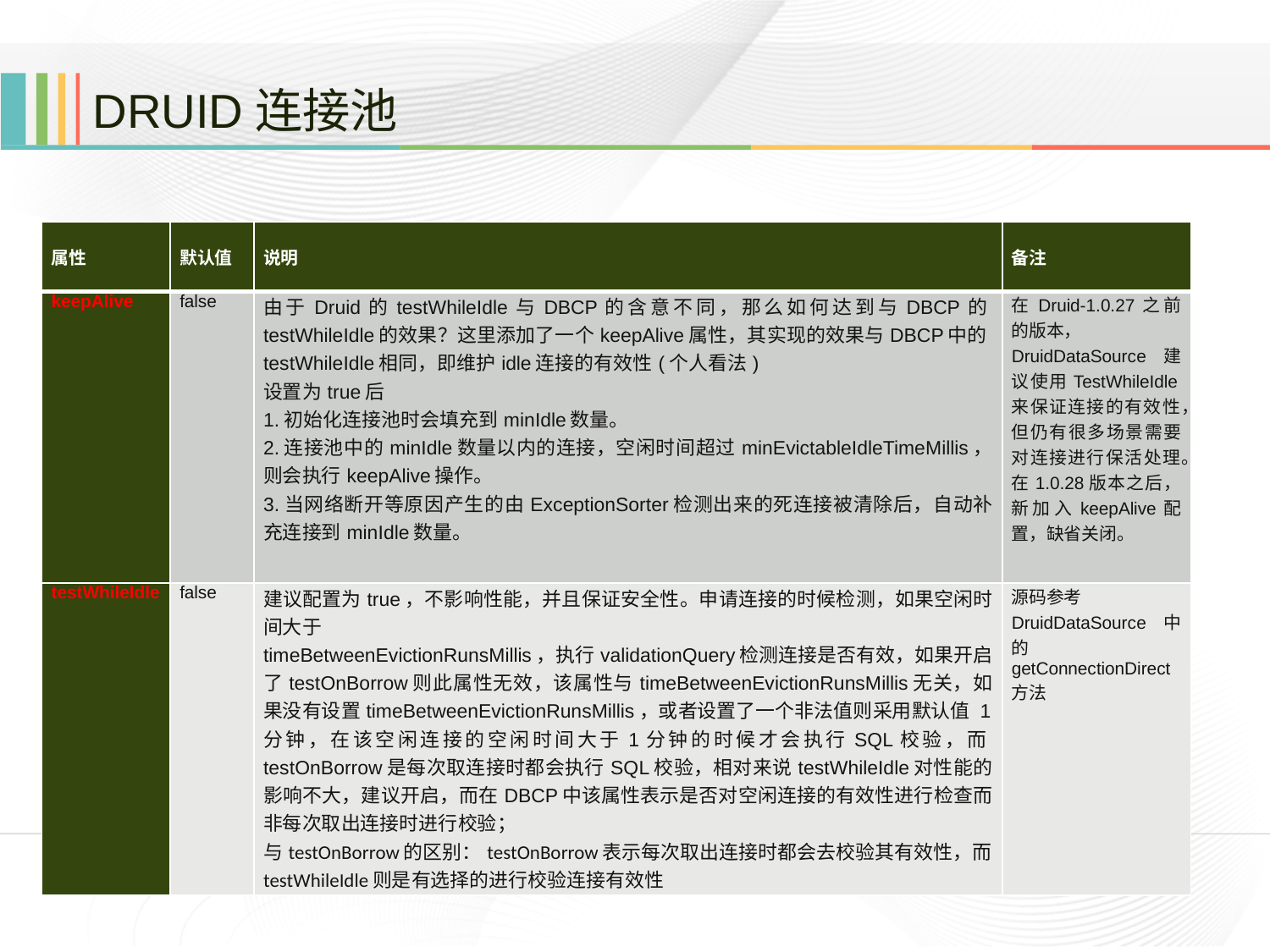

DRUID连接池

| 属性 | 默认值 | 说明 | 备注 |
| --- | --- | --- | --- |
| keepAlive | false | 由于Druid的testWhileIdle与DBCP的含意不同，那么如何达到与DBCP的testWhileIdle的效果？这里添加了一个keepAlive属性，其实现的效果与DBCP中的testWhileIdle相同，即维护idle连接的有效性(个人看法) 设置为true后 1.初始化连接池时会填充到minIdle数量。 2.连接池中的minIdle数量以内的连接，空闲时间超过minEvictableIdleTimeMillis，则会执行keepAlive操作。 3.当网络断开等原因产生的由ExceptionSorter检测出来的死连接被清除后，自动补充连接到minIdle数量。 | 在Druid-1.0.27之前的版本， DruidDataSource建议使用TestWhileIdle来保证连接的有效性，但仍有很多场景需要对连接进行保活处理。在1.0.28版本之后，新加入keepAlive配置，缺省关闭。 |
| testWhileIdle | false | 建议配置为true，不影响性能，并且保证安全性。申请连接的时候检测，如果空闲时间大于 timeBetweenEvictionRunsMillis，执行validationQuery检测连接是否有效，如果开启了testOnBorrow则此属性无效，该属性与timeBetweenEvictionRunsMillis无关，如果没有设置timeBetweenEvictionRunsMillis，或者设置了一个非法值则采用默认值 1分钟，在该空闲连接的空闲时间大于1分钟的时候才会执行SQL校验，而testOnBorrow是每次取连接时都会执行SQL校验，相对来说testWhileIdle对性能的影响不大，建议开启，而在DBCP中该属性表示是否对空闲连接的有效性进行检查而非每次取出连接时进行校验； 与testOnBorrow的区别：testOnBorrow表示每次取出连接时都会去校验其有效性，而 testWhileIdle则是有选择的进行校验连接有效性 | 源码参考 DruidDataSource中的 getConnectionDirect方法 |